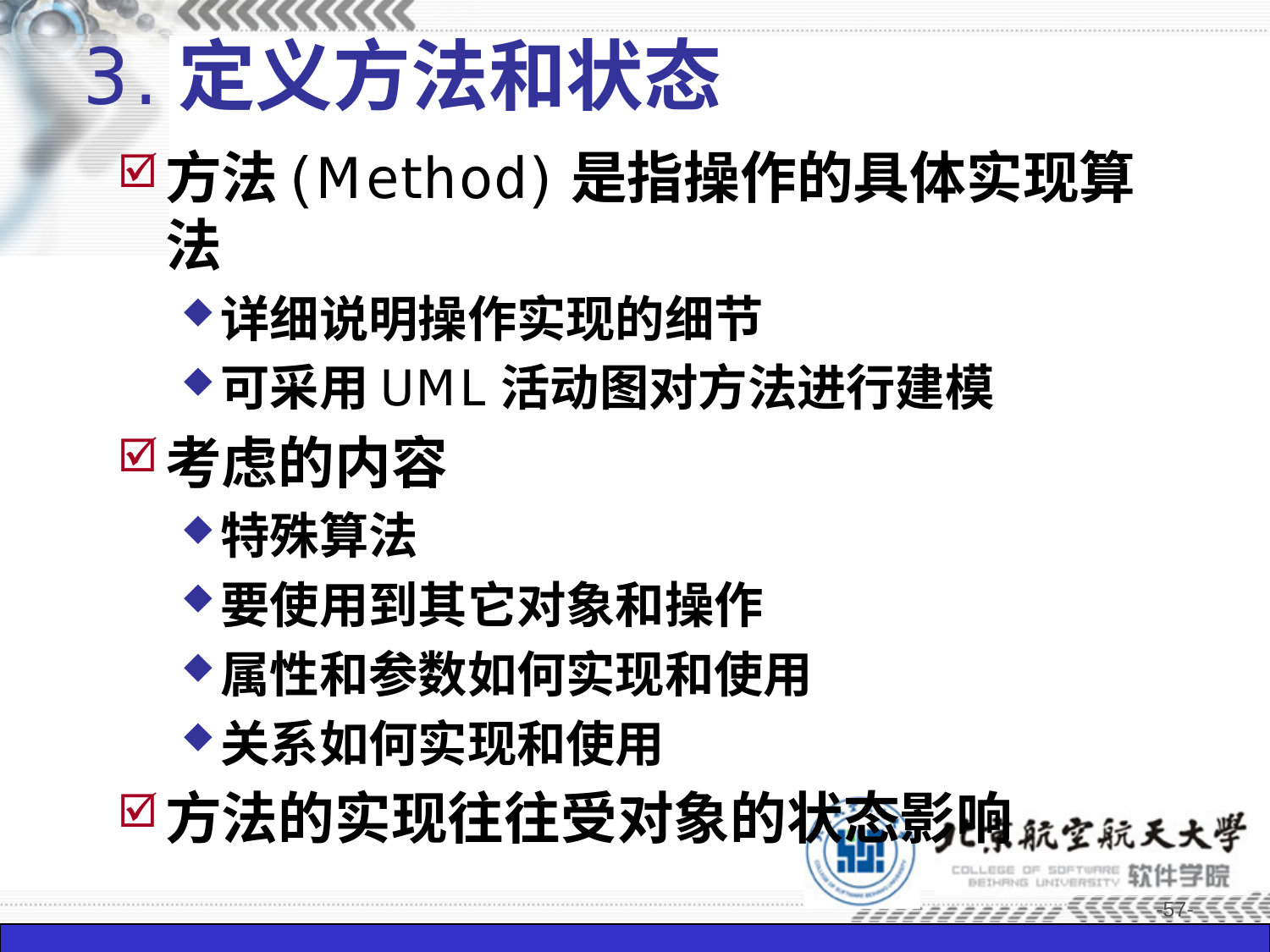

# 3.定义方法和状态
方法(Method)是指操作的具体实现算法
详细说明操作实现的细节
可采用UML活动图对方法进行建模
考虑的内容
特殊算法
要使用到其它对象和操作
属性和参数如何实现和使用
关系如何实现和使用
方法的实现往往受对象的状态影响
-57-